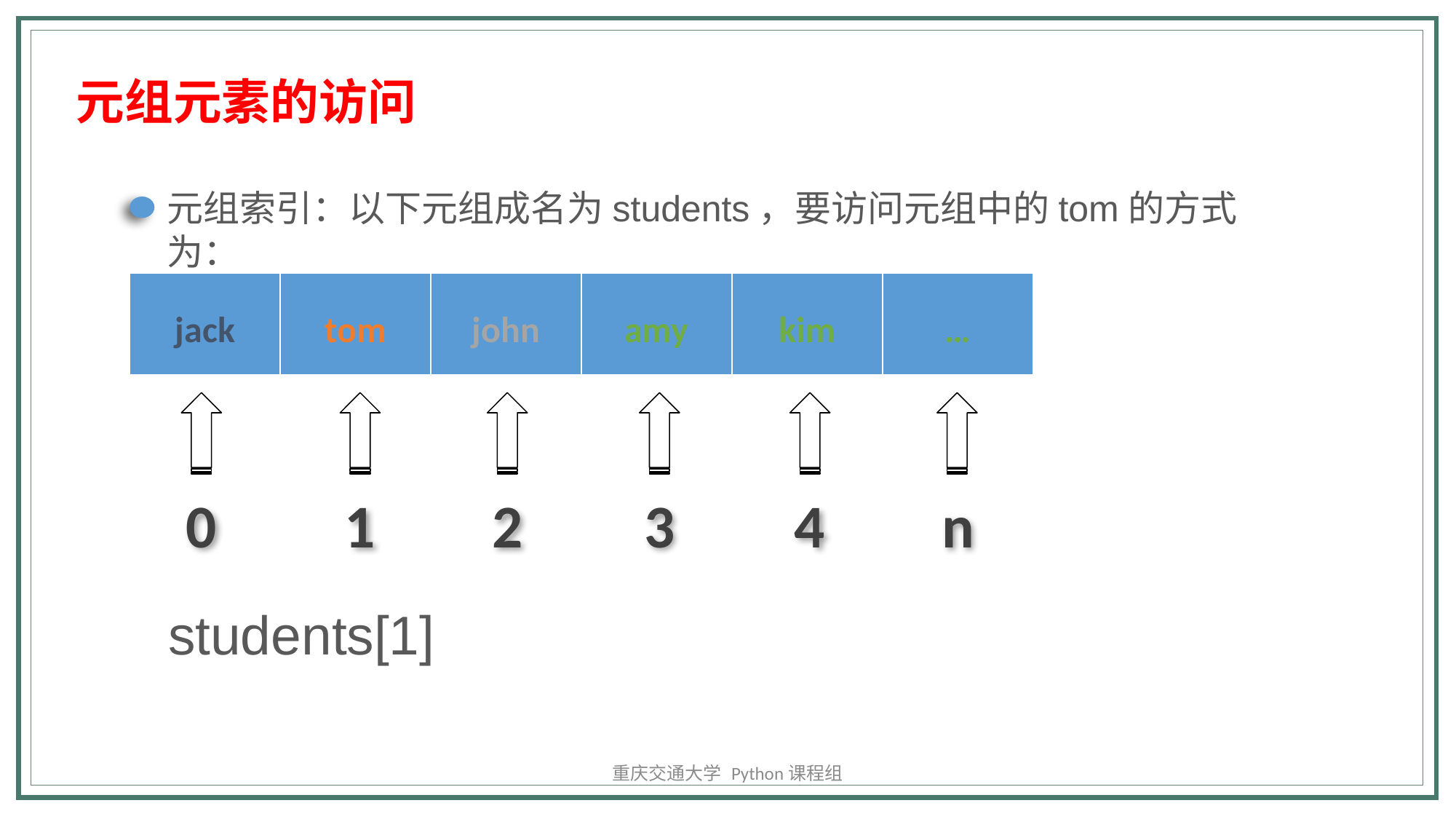

元组元素的访问

元组索引：以下元组成名为students，要访问元组中的tom的方式为：

| jack | tom | john | amy | kim | … |
| --- | --- | --- | --- | --- | --- |

0
1
2
3
4
n
students[1]
重庆交通大学 Python课程组